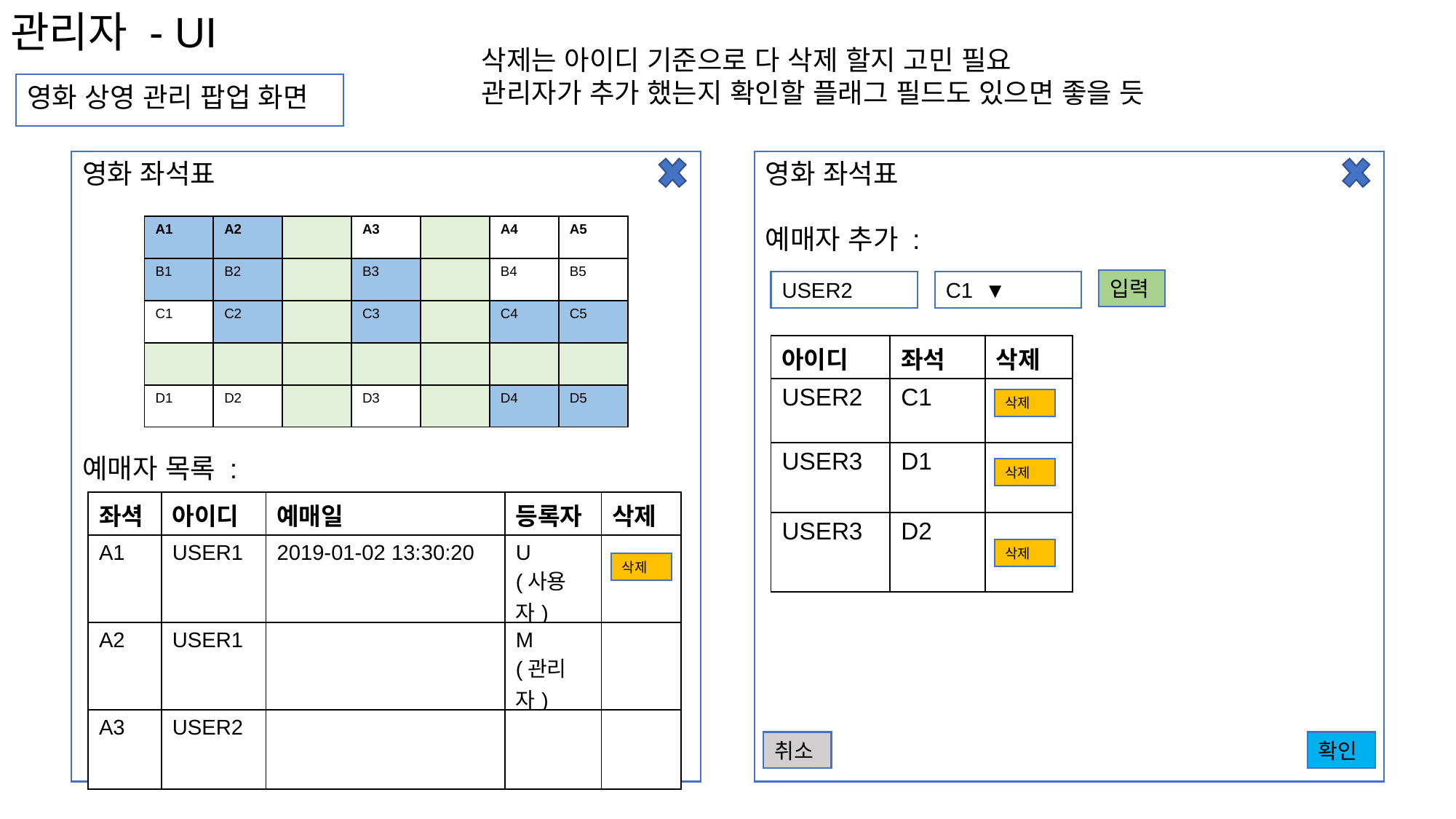

관리자 - UI
삭제는 아이디 기준으로 다 삭제 할지 고민 필요
관리자가 추가 했는지 확인할 플래그 필드도 있으면 좋을 듯
영화 상영 관리 팝업 화면
영화 좌석표

예매자 목록 :

영화 좌석표

예매자 추가 :

| A1 | A2 |  | A3 |  | A4 | A5 |
| --- | --- | --- | --- | --- | --- | --- |
| B1 | B2 |  | B3 |  | B4 | B5 |
| C1 | C2 |  | C3 |  | C4 | C5 |
|  |  |  |  |  |  |  |
| D1 | D2 |  | D3 |  | D4 | D5 |
입력
USER2
C1  ▼
| 아이디 | 좌석 | 삭제 |
| --- | --- | --- |
| USER2 | C1 |  |
| USER3 | D1 |  |
| USER3 | D2 |  |
삭제
삭제
| 좌셕 | 아이디 | 예매일 | 등록자 | 삭제 |
| --- | --- | --- | --- | --- |
| A1 | USER1 | 2019-01-02 13:30:20 | U (사용자) |  |
| A2 | USER1 |  | M (관리자) |  |
| A3 | USER2 |  |  |  |
삭제
삭제
취소
확인